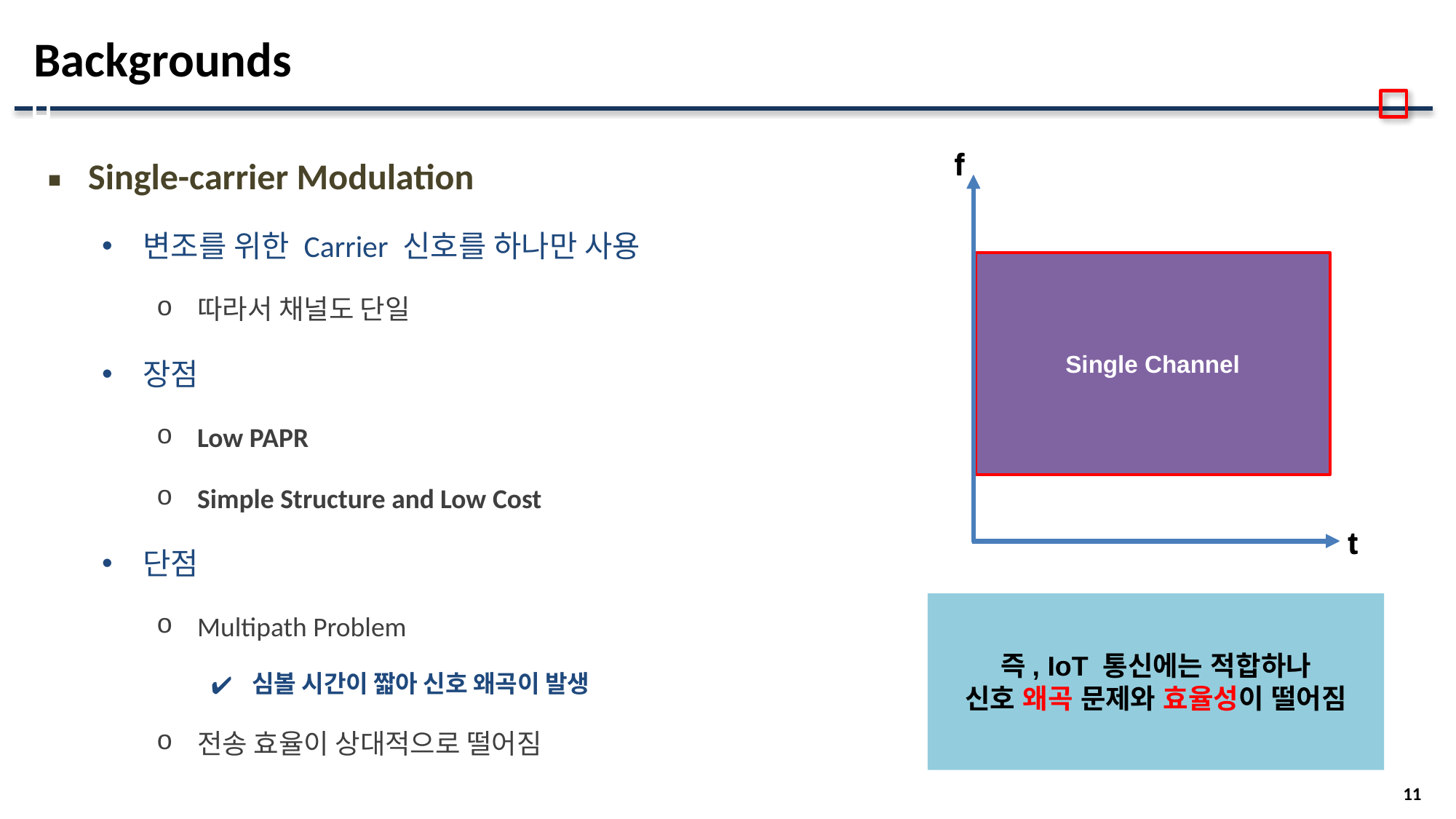

# Backgrounds
Single-carrier Modulation
변조를 위한 Carrier 신호를 하나만 사용
따라서 채널도 단일
장점
Low PAPR
Simple Structure and Low Cost
단점
Multipath Problem
심볼 시간이 짧아 신호 왜곡이 발생
전송 효율이 상대적으로 떨어짐
f
t
f
t
Single Channel
즉, IoT 통신에는 적합하나
신호 왜곡 문제와 효율성이 떨어짐
11